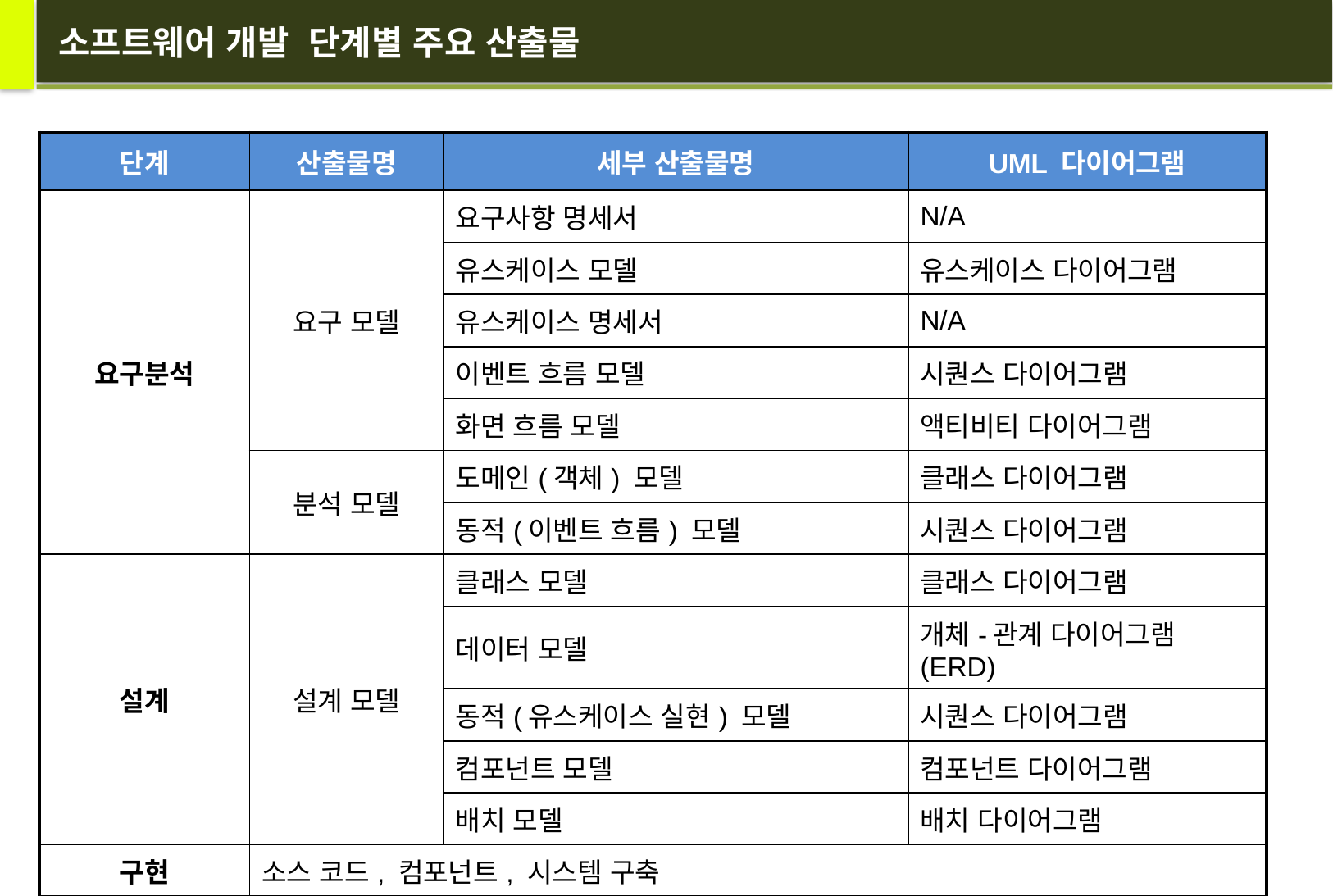

# 소프트웨어 개발  단계별 주요 산출물
| 단계 | 산출물명 | 세부 산출물명 | UML 다이어그램 |
| --- | --- | --- | --- |
| 요구분석 | 요구 모델 | 요구사항 명세서 | N/A |
|  |  | 유스케이스 모델 | 유스케이스 다이어그램 |
|  |  | 유스케이스 명세서 | N/A |
|  |  | 이벤트 흐름 모델 | 시퀀스 다이어그램 |
|  |  | 화면 흐름 모델 | 액티비티 다이어그램 |
|  | 분석 모델 | 도메인(객체) 모델 | 클래스 다이어그램 |
|  |  | 동적(이벤트 흐름) 모델 | 시퀀스 다이어그램 |
| 설계 | 설계 모델 | 클래스 모델 | 클래스 다이어그램 |
|  |  | 데이터 모델 | 개체-관계 다이어그램(ERD) |
|  |  | 동적(유스케이스 실현) 모델 | 시퀀스 다이어그램 |
|  |  | 컴포넌트 모델 | 컴포넌트 다이어그램 |
|  |  | 배치 모델 | 배치 다이어그램 |
| 구현 | 소스 코드, 컴포넌트, 시스템 구축 |  |  |